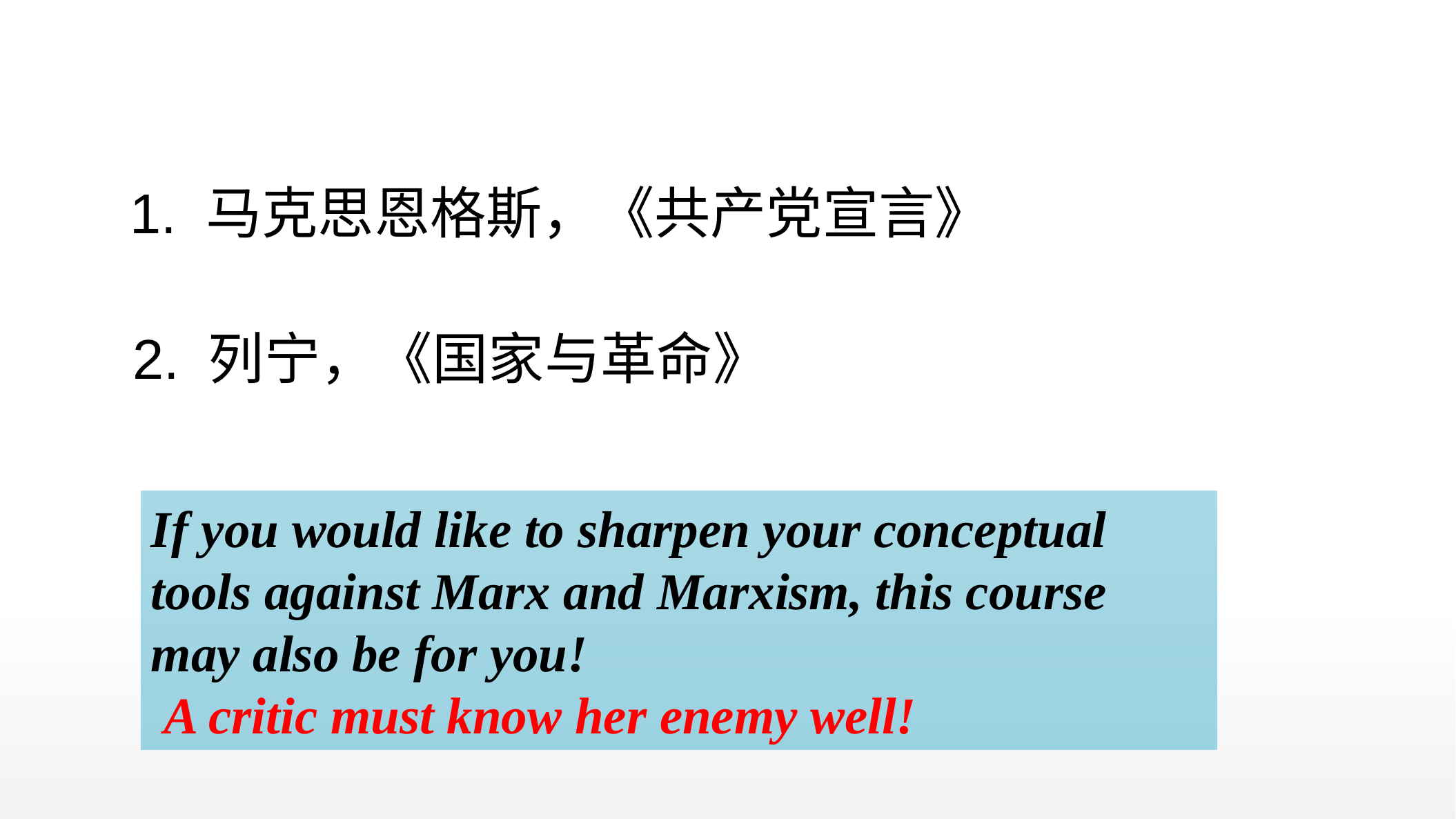

推荐阅读书目

1. 马克思恩格斯，《共产党宣言》
2. 列宁，《国家与革命》
If you would like to sharpen your conceptual tools against Marx and Marxism, this course may also be for you!
 A critic must know her enemy well!